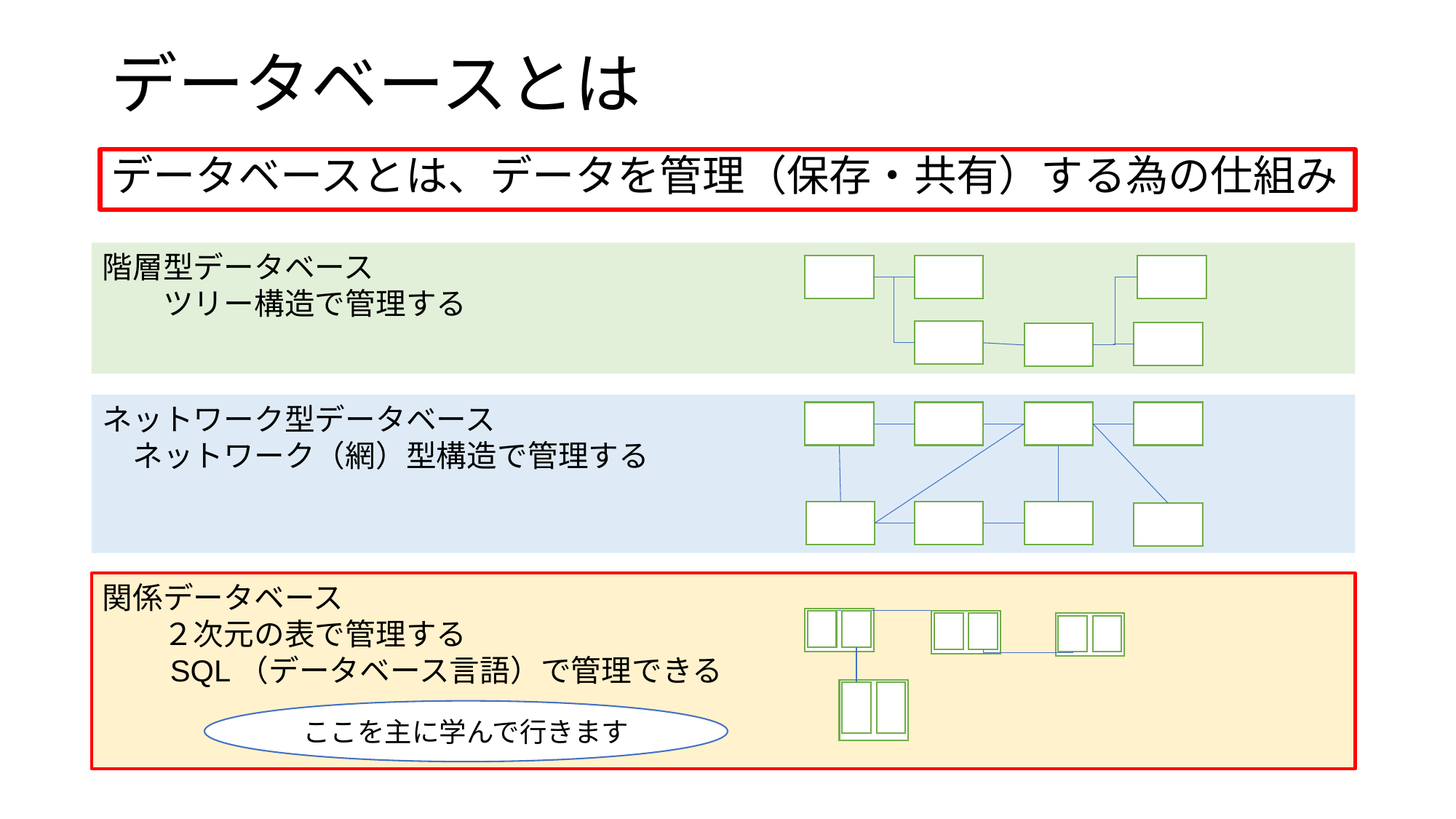

# データベースとは
データベースとは、データを管理（保存・共有）する為の仕組み
階層型データベース
　　ツリー構造で管理する

ネットワーク型データベース
　ネットワーク（網）型構造で管理する

関係データベース
　　２次元の表で管理する
　　SQL（データベース言語）で管理できる

ここを主に学んで行きます